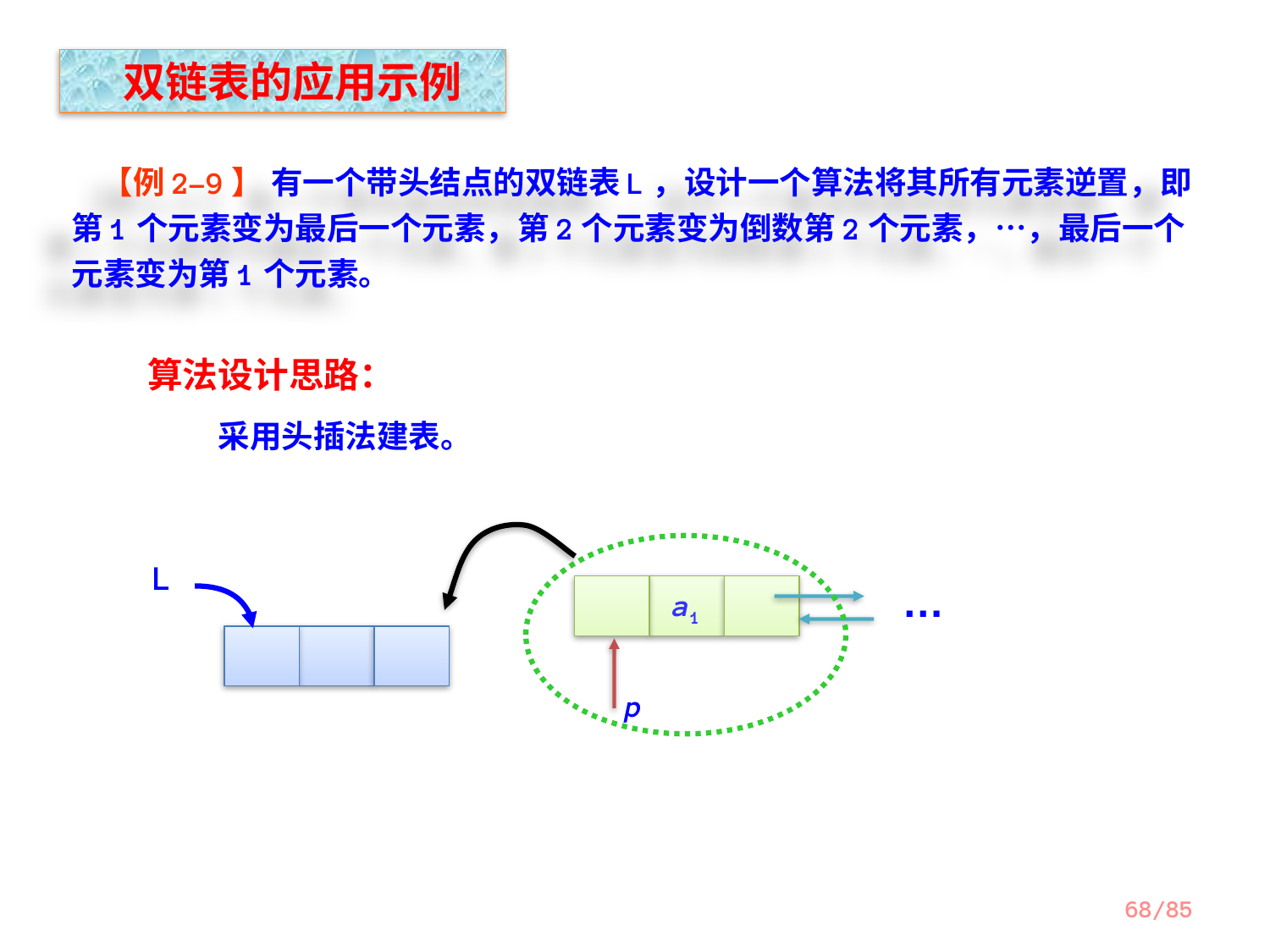

双链表的应用示例
   【例2-9】 有一个带头结点的双链表L，设计一个算法将其所有元素逆置，即第1个元素变为最后一个元素，第2个元素变为倒数第2个元素，…，最后一个元素变为第1个元素。
算法设计思路：
　　采用头插法建表。

L
…

a1

p
68/85